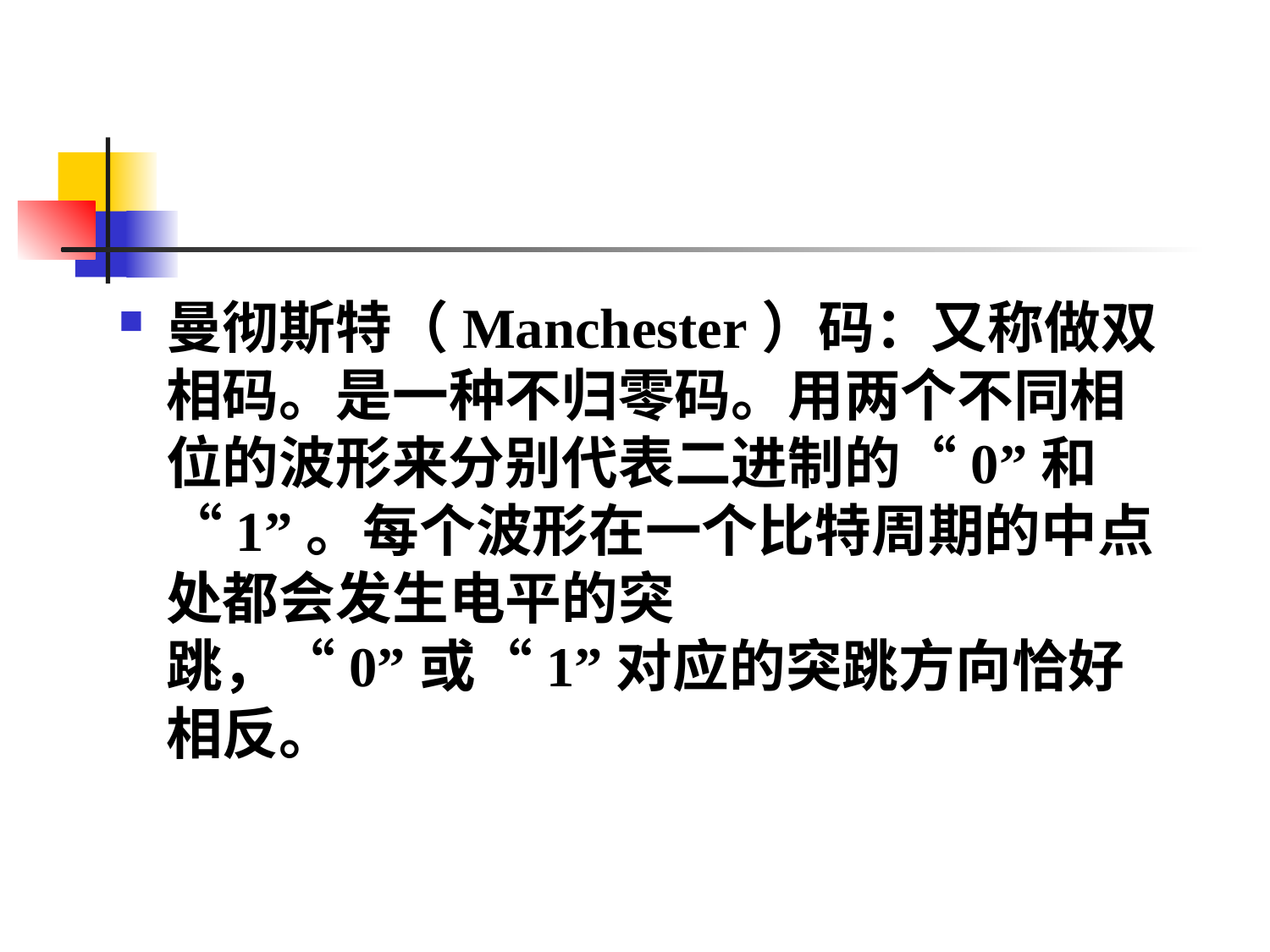

#
曼彻斯特（Manchester）码：又称做双相码。是一种不归零码。用两个不同相位的波形来分别代表二进制的“0”和“1”。每个波形在一个比特周期的中点处都会发生电平的突跳，“0”或“1”对应的突跳方向恰好相反。